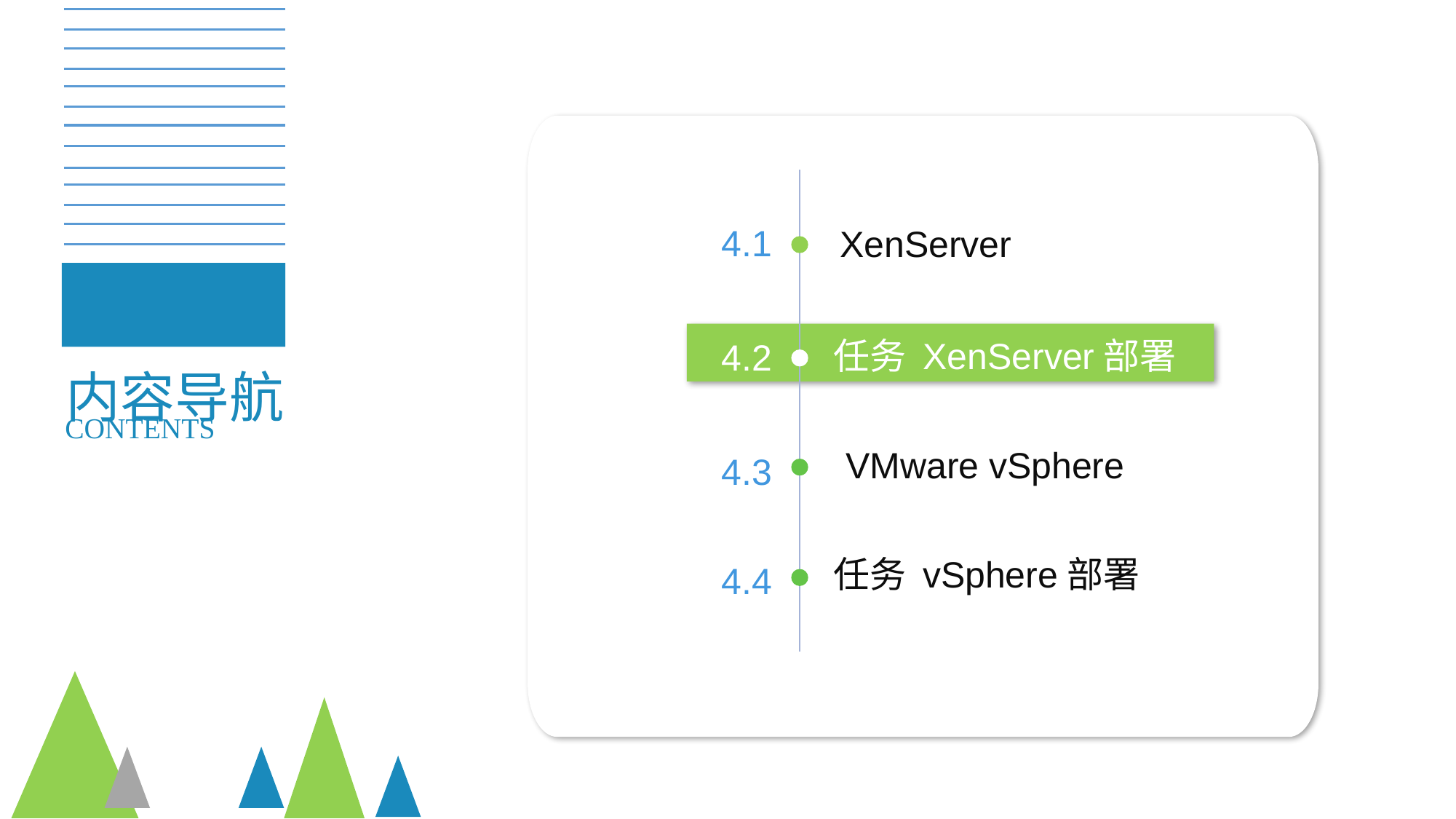

4.1
XenServer

内容导航

任务 XenServer部署
4.2

CONTENTS
VMware vSphere
4.3

任务 vSphere部署
4.4